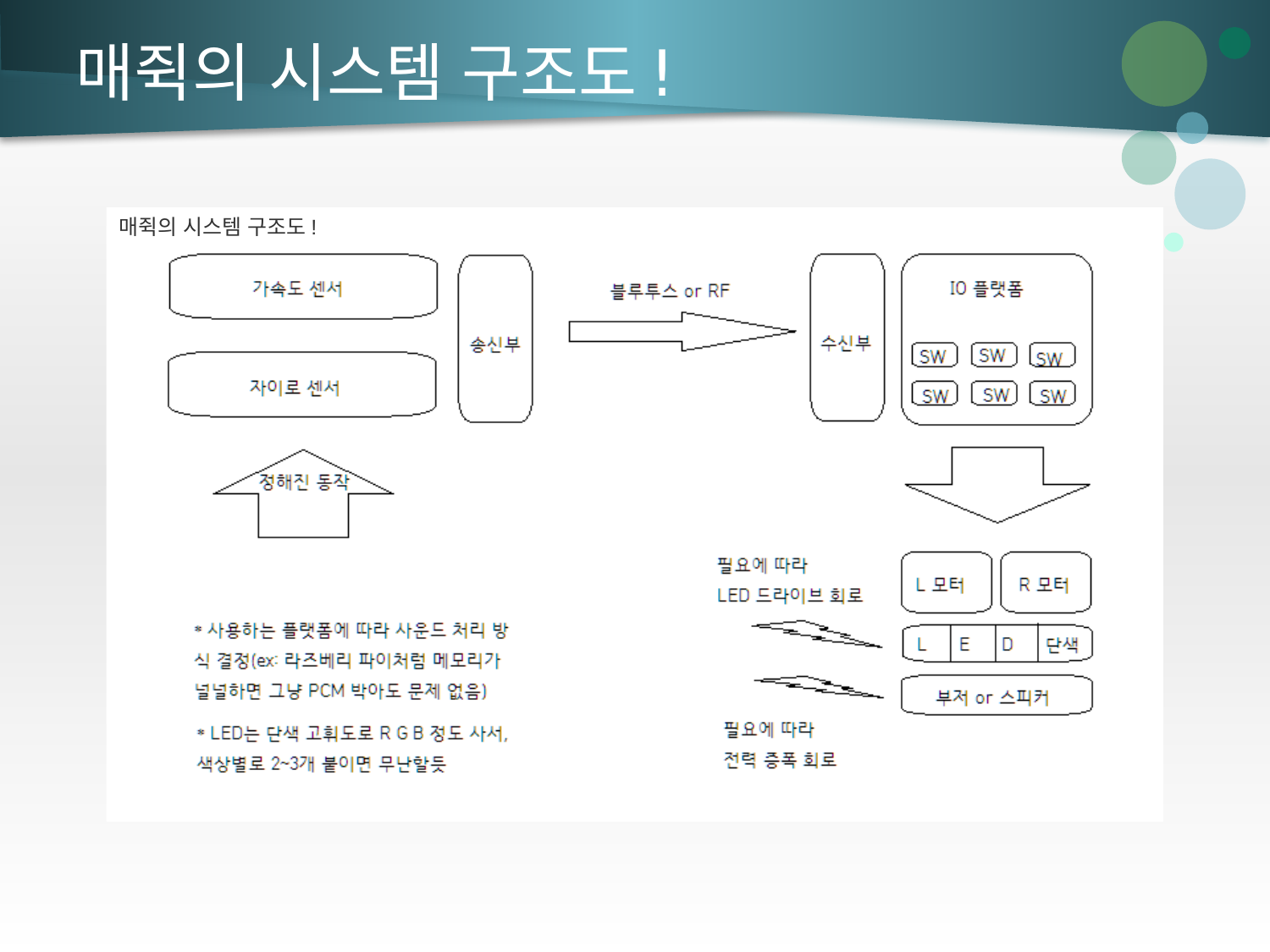

# 매쥑의 시스템 구조도!
매쥑의 시스템 구조도!